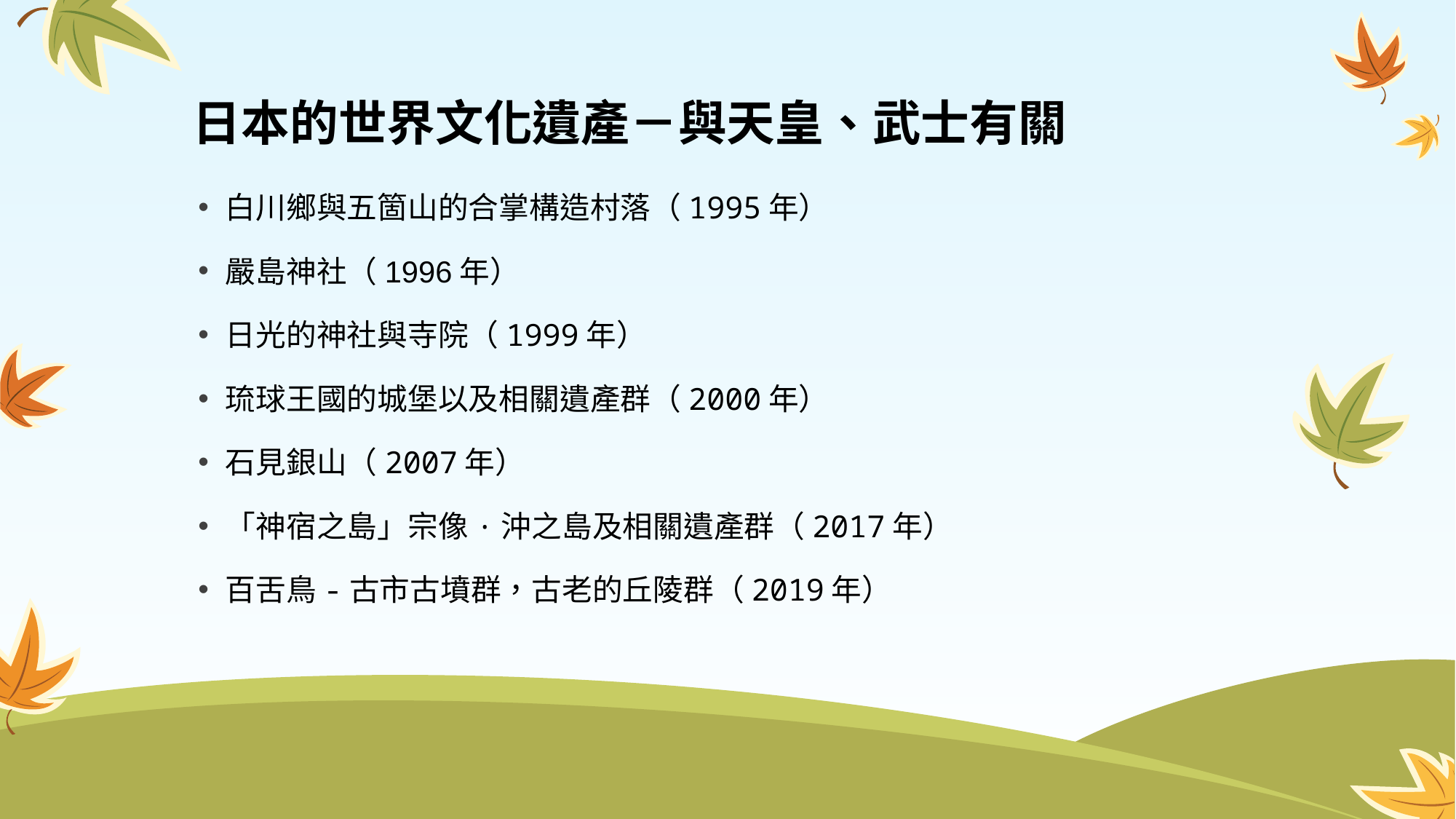

# 日本的世界文化遺產－與天皇、武士有關
白川鄉與五箇山的合掌構造村落（1995年）
嚴島神社（1996年）
日光的神社與寺院（1999年）
琉球王國的城堡以及相關遺產群（2000年）
石見銀山（2007年）
「神宿之島」宗像·沖之島及相關遺產群（2017年）
百舌鳥-古市古墳群，古老的丘陵群（2019年）